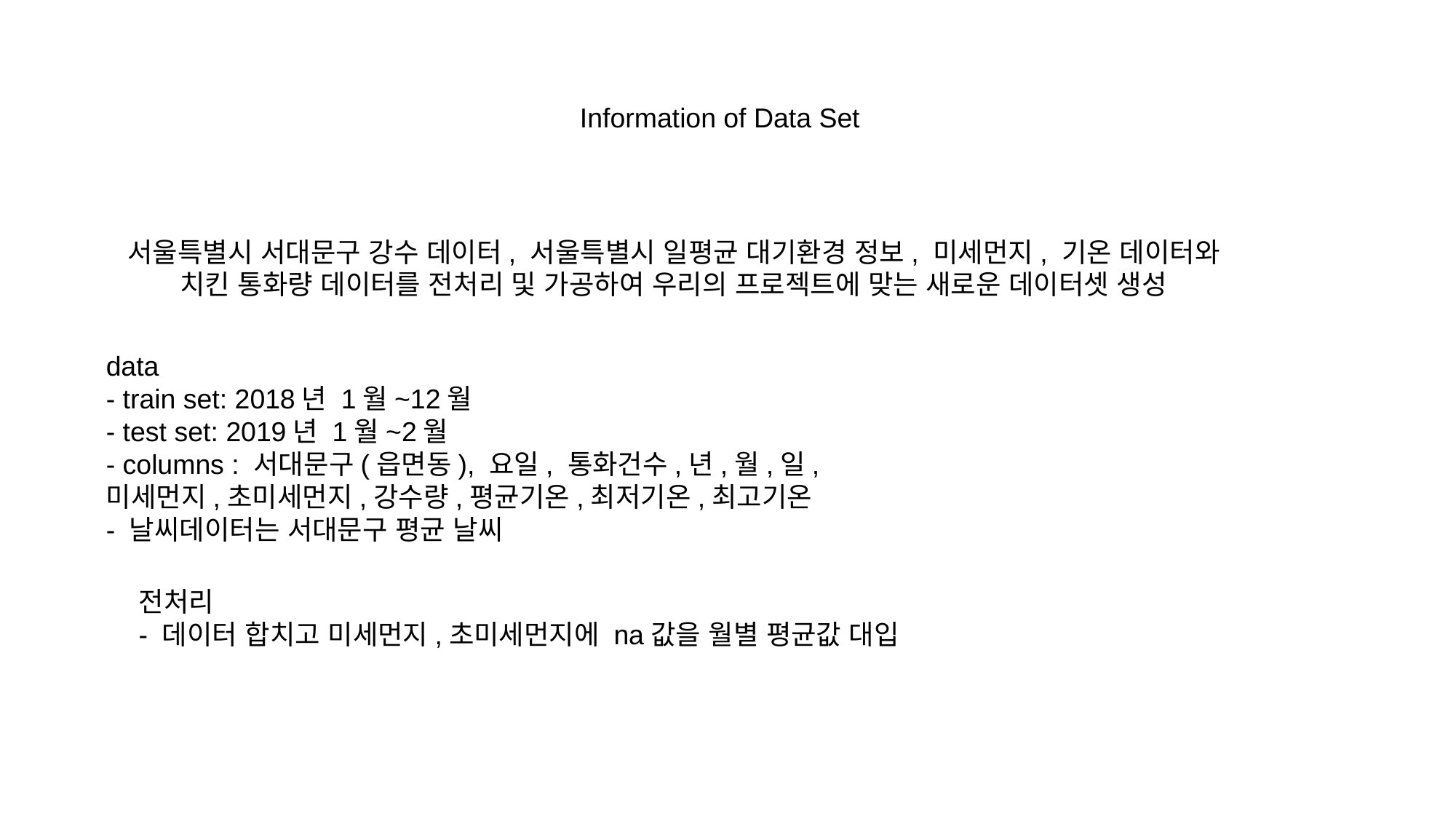

Information of Data Set
서울특별시 서대문구 강수 데이터, 서울특별시 일평균 대기환경 정보, 미세먼지, 기온 데이터와
치킨 통화량 데이터를 전처리 및 가공하여 우리의 프로젝트에 맞는 새로운 데이터셋 생성
data
- train set: 2018년 1월~12월
- test set: 2019년 1월~2월
- columns : 서대문구(읍면동), 요일, 통화건수,년,월,일,
미세먼지,초미세먼지,강수량,평균기온,최저기온,최고기온
- 날씨데이터는 서대문구 평균 날씨
전처리
- 데이터 합치고 미세먼지,초미세먼지에 na값을 월별 평균값 대입